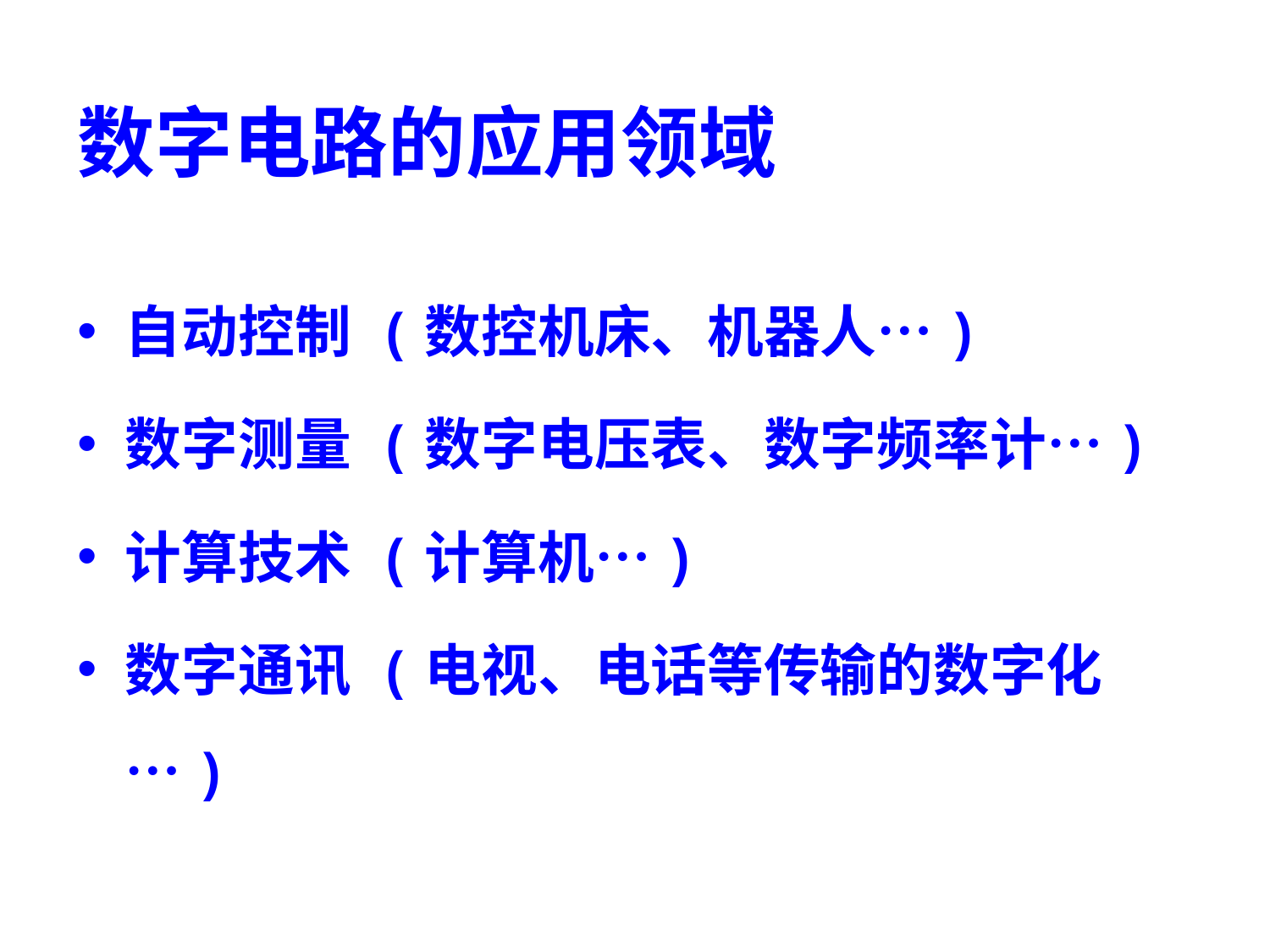

# 数字电路的应用领域
自动控制 (数控机床、机器人…)
数字测量 (数字电压表、数字频率计…)
计算技术 (计算机…)
数字通讯 (电视、电话等传输的数字化…)